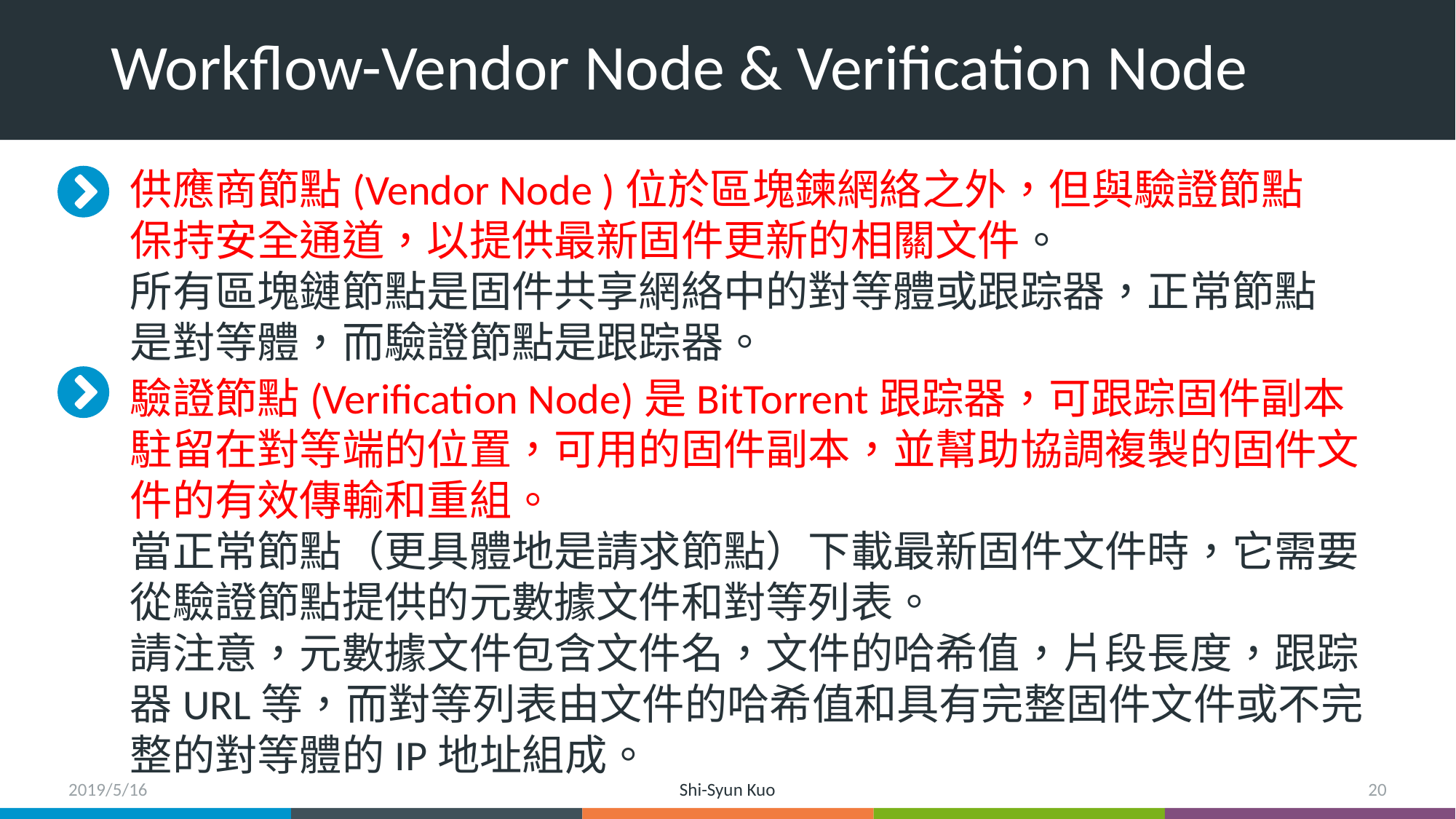

# Workflow-Vendor Node & Verification Node
供應商節點(Vendor Node )位於區塊鍊網絡之外，但與驗證節點保持安全通道，以提供最新固件更新的相關文件。
所有區塊鏈節點是固件共享網絡中的對等體或跟踪器，正常節點是對等體，而驗證節點是跟踪器。

驗證節點(Verification Node)是BitTorrent跟踪器，可跟踪固件副本駐留在對等端的位置，可用的固件副本，並幫助協調複製的固件文件的有效傳輸和重組。
當正常節點（更具體地是請求節點）下載最新固件文件時，它需要從驗證節點提供的元數據文件和對等列表。
請注意，元數據文件包含文件名，文件的哈希值，片段長度，跟踪器URL等，而對等列表由文件的哈希值和具有完整固件文件或不完整的對等體的IP地址組成。
2019/5/16
Shi-Syun Kuo
20